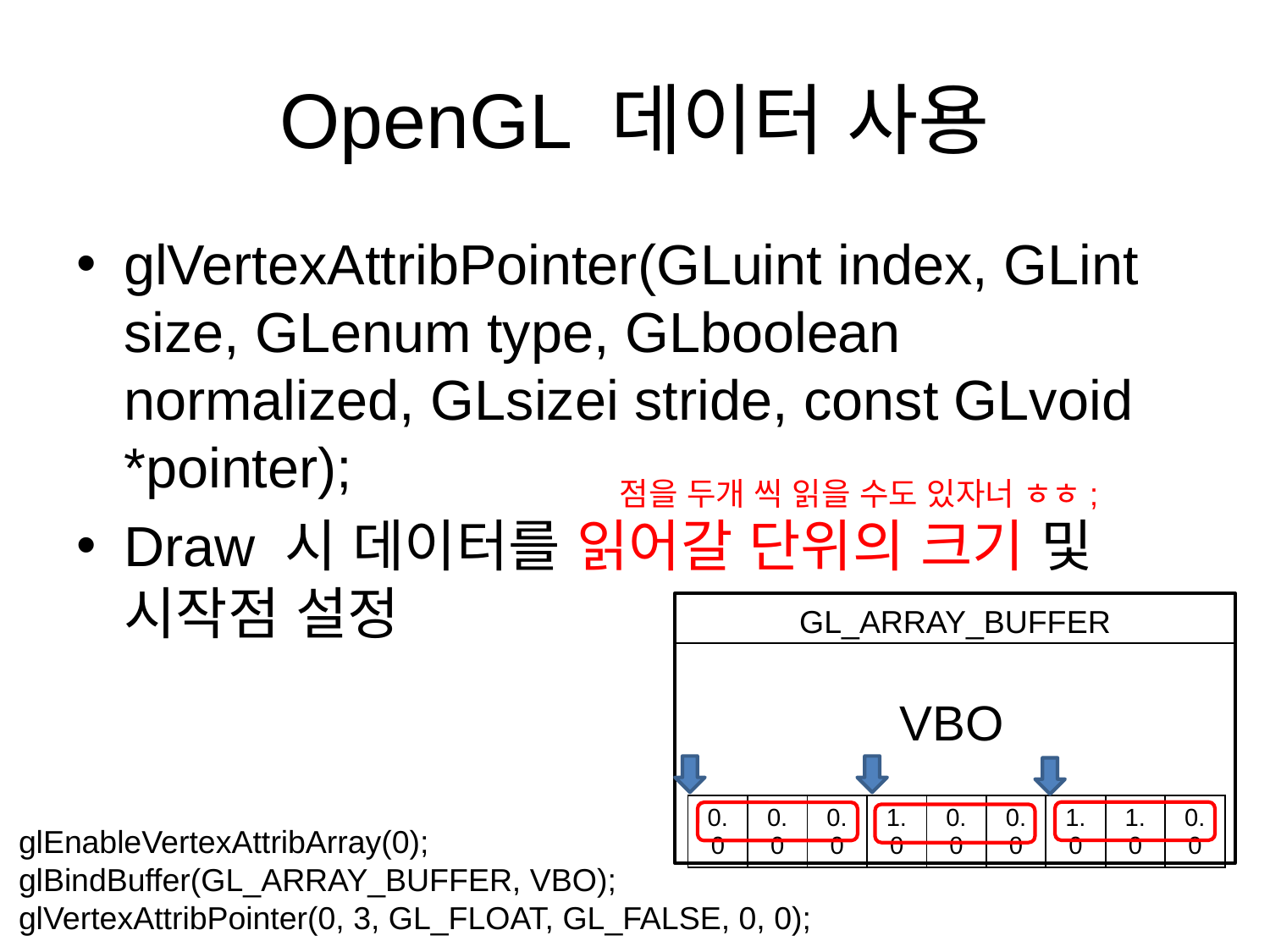

# OpenGL 데이터 사용
glVertexAttribPointer(GLuint index, GLint size, GLenum type, GLboolean normalized, GLsizei stride, const GLvoid *pointer);
Draw 시 데이터를 읽어갈 단위의 크기 및 시작점 설정
점을 두개 씩 읽을 수도 있자너 ㅎㅎ;

GL_ARRAY_BUFFER
VBO

| 0.0 | 0.0 | 0.0 | 1.0 | 0.0 | 0.0 | 1.0 | 1.0 | 0.0 |
| --- | --- | --- | --- | --- | --- | --- | --- | --- |

glEnableVertexAttribArray(0);
glBindBuffer(GL_ARRAY_BUFFER, VBO);
glVertexAttribPointer(0, 3, GL_FLOAT, GL_FALSE, 0, 0);